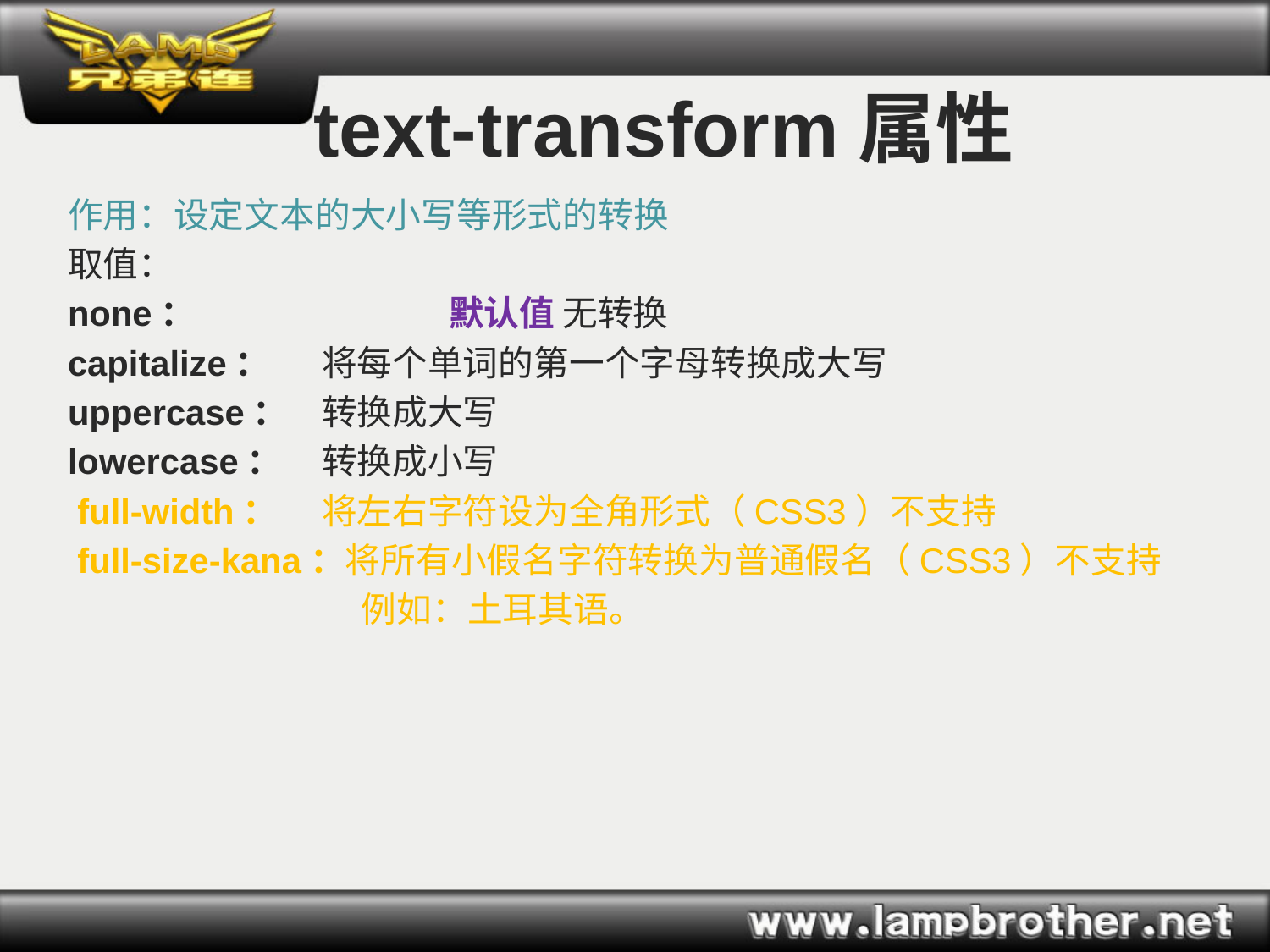

# text-transform属性
作用：设定文本的大小写等形式的转换
取值：
none：		默认值 无转换
capitalize： 	将每个单词的第一个字母转换成大写
uppercase：	转换成大写
lowercase：	转换成小写
 full-width：	将左右字符设为全角形式（CSS3）不支持
 full-size-kana：将所有小假名字符转换为普通假名（CSS3）不支持
		    例如：土耳其语。